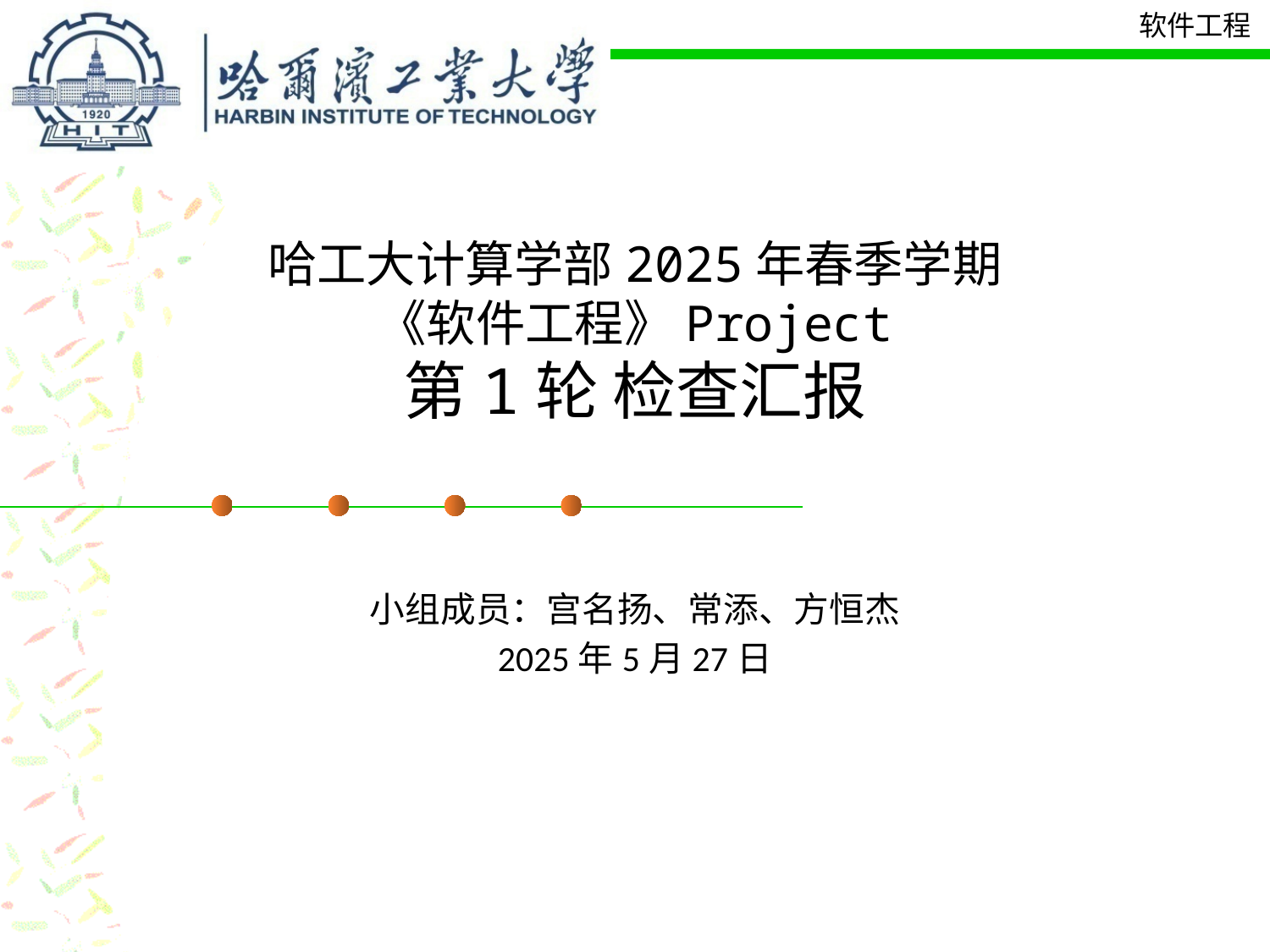

# 哈工大计算学部2025年春季学期 《软件工程》Project 第1轮 检查汇报
小组成员：宫名扬、常添、方恒杰
2025年5月27日